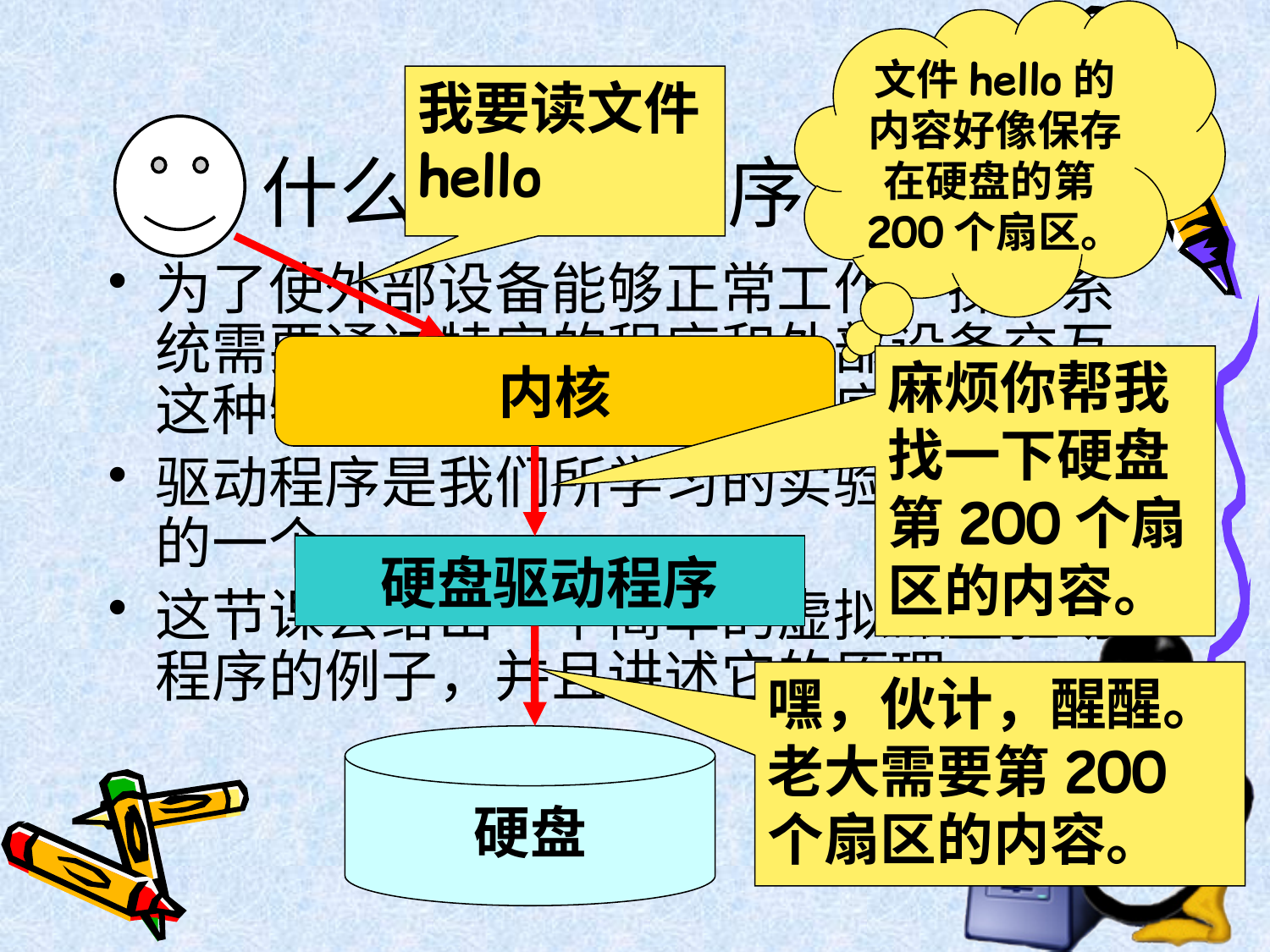

文件hello的内容好像保存在硬盘的第200个扇区。
# 什么是驱动程序？
我要读文件hello

为了使外部设备能够正常工作，操作系统需要通过特定的程序和外部设备交互，这种特定的程序称为驱动程序。
驱动程序是我们所学习的实验中最实用的一个。
这节课会给出一个简单的虚拟磁盘驱动程序的例子，并且讲述它的原理。
内核
麻烦你帮我找一下硬盘第200个扇区的内容。

硬盘驱动程序

嘿，伙计，醒醒。老大需要第200个扇区的内容。
硬盘